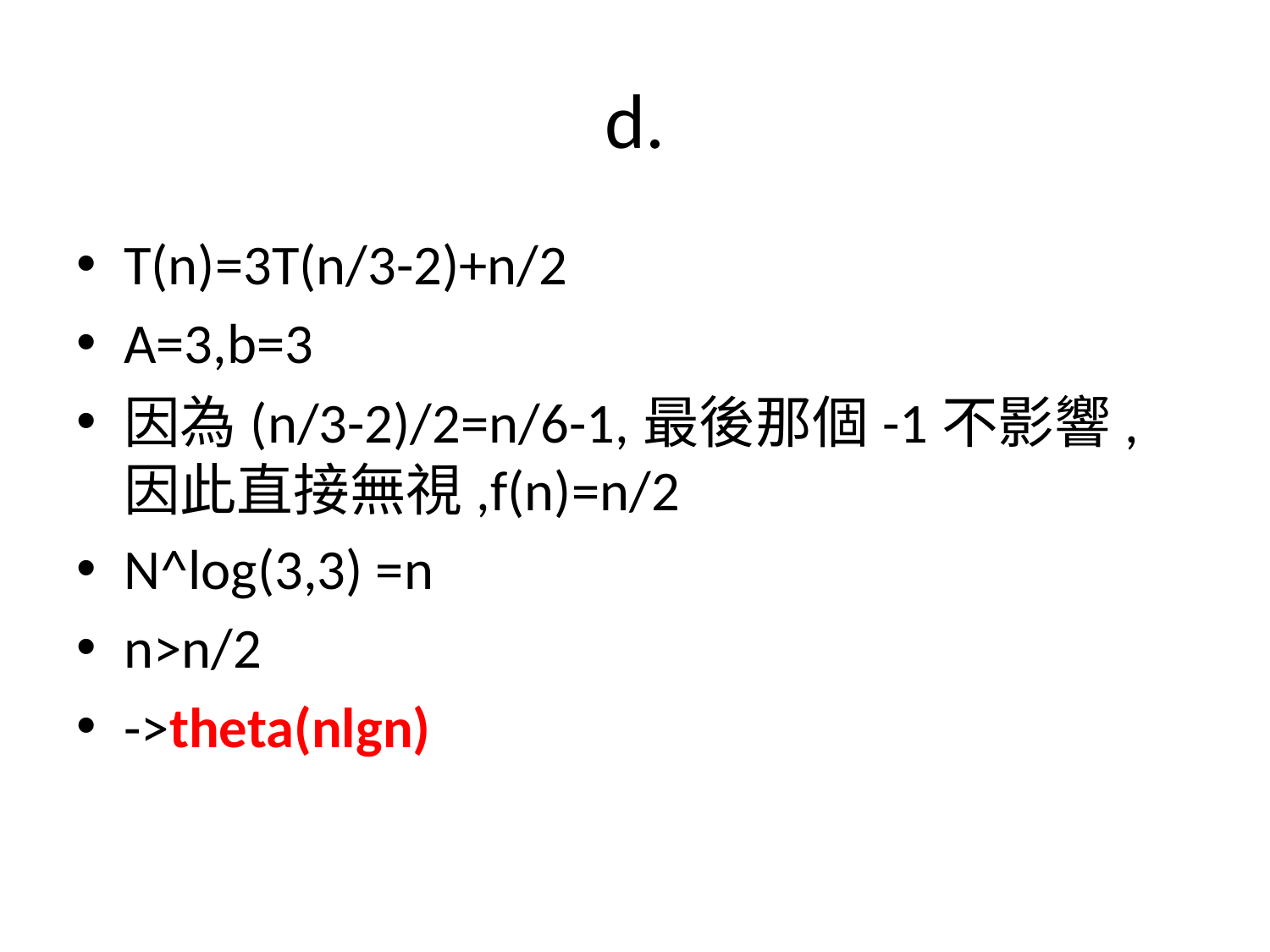

# d.
T(n)=3T(n/3-2)+n/2
A=3,b=3
因為(n/3-2)/2=n/6-1,最後那個-1不影響,因此直接無視,f(n)=n/2
N^log(3,3) =n
n>n/2
->theta(nlgn)